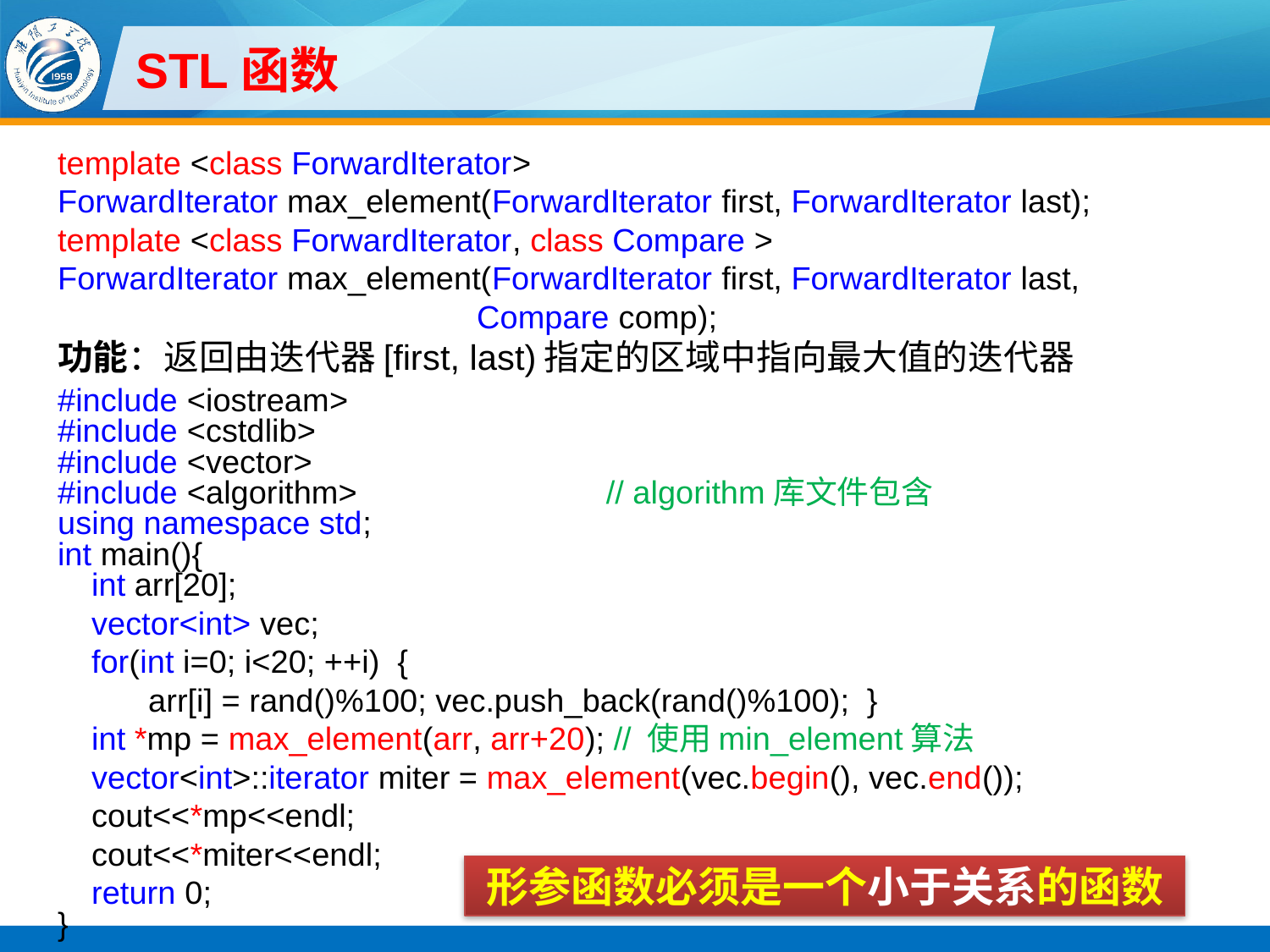

# STL函数
template <class ForwardIterator>
ForwardIterator max_element(ForwardIterator first, ForwardIterator last);
template <class ForwardIterator, class Compare >
ForwardIterator max_element(ForwardIterator first, ForwardIterator last,
Compare comp);
功能：返回由迭代器[first, last)指定的区域中指向最大值的迭代器
#include <iostream>
#include <cstdlib>
#include <vector>
#include <algorithm>                            // algorithm库文件包含
using namespace std;
int main(){
int arr[20];
vector<int> vec;
for(int i=0; i<20; ++i)  {
arr[i] = rand()%100; vec.push_back(rand()%100);  }
int *mp = max_element(arr, arr+20); // 使用min_element算法
vector<int>::iterator miter = max_element(vec.begin(), vec.end());
cout<<*mp<<endl;
cout<<*miter<<endl;
return 0;
}
形参函数必须是一个小于关系的函数